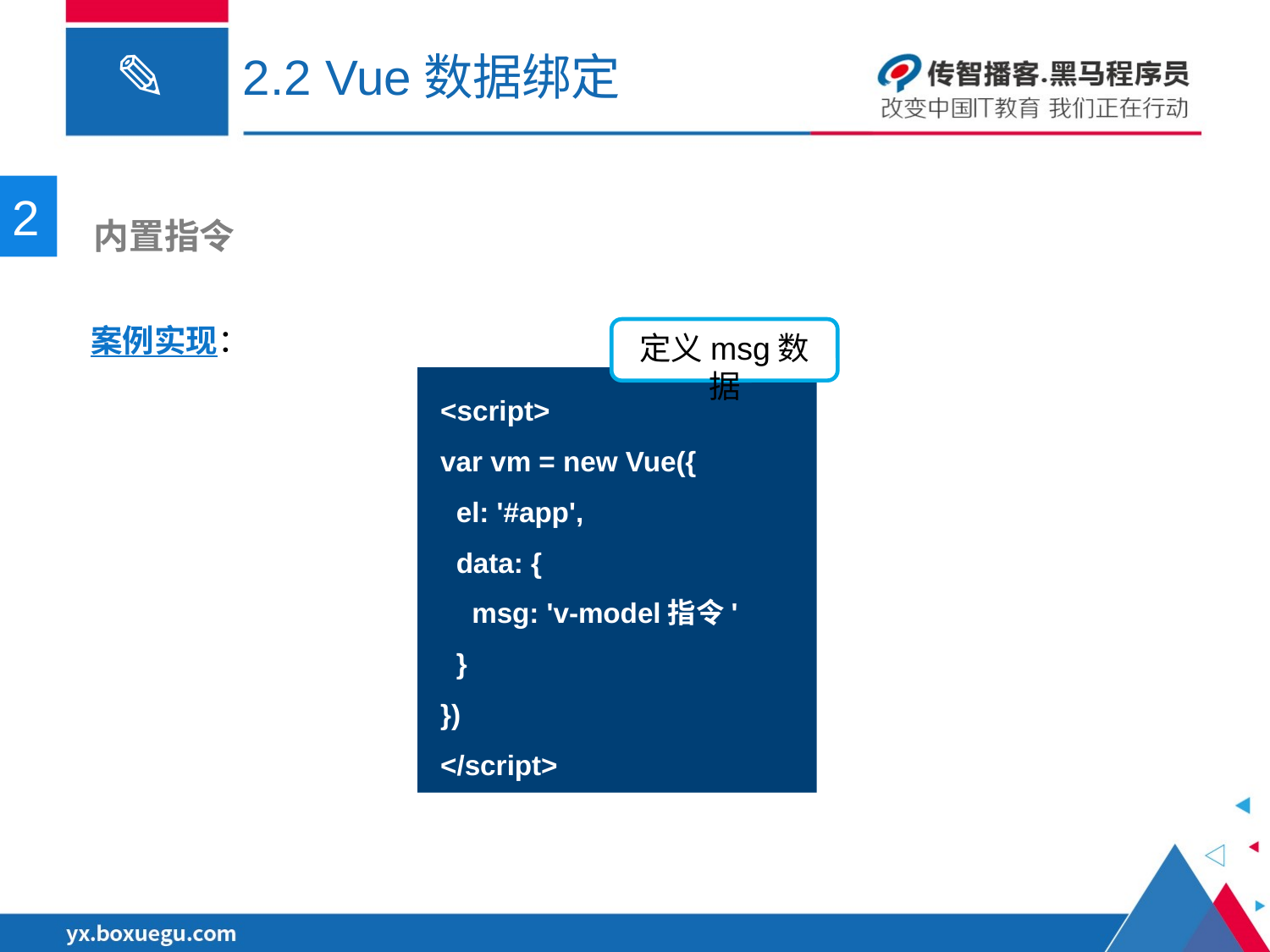

# 2.2 Vue数据绑定

2
  内置指令
案例实现：
定义msg数据

<script>
var vm = new Vue({
  el: '#app',
  data: {
    msg: 'v-model指令'
  }
})
</script>